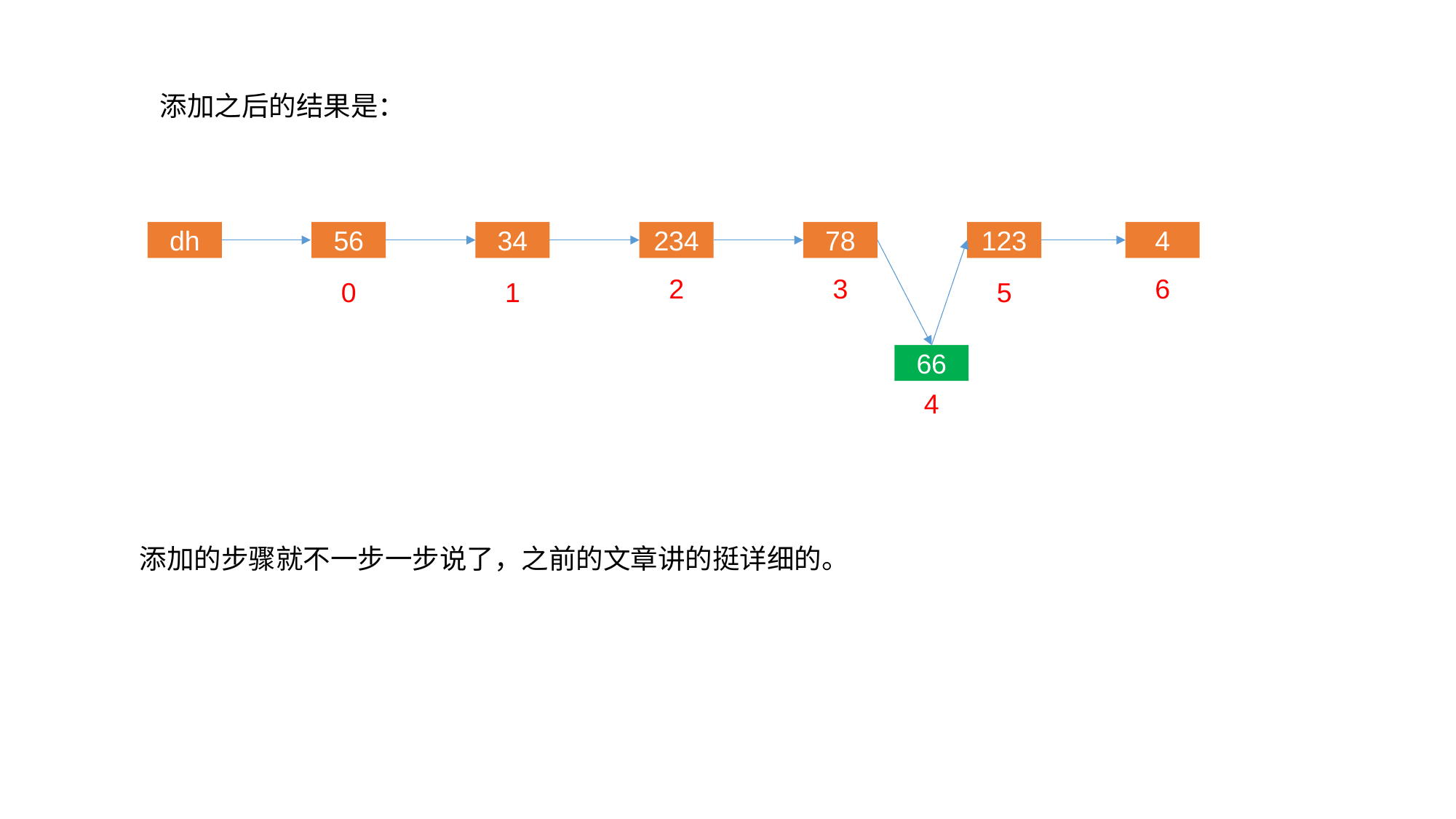

添加之后的结果是：
dh
78
123
4
234
34
56
2
3
6
5
0
1
66
4
添加的步骤就不一步一步说了，之前的文章讲的挺详细的。